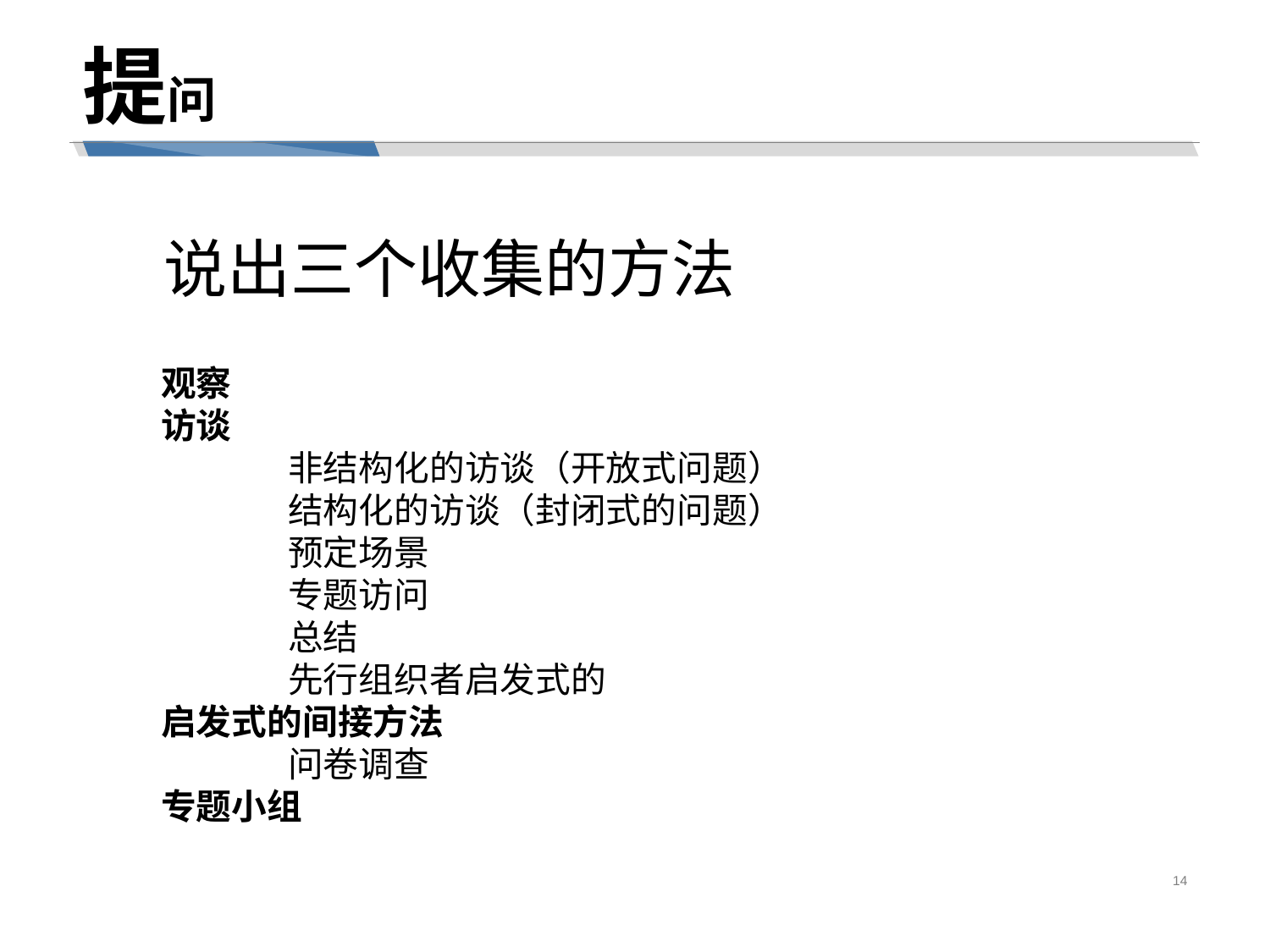

# 提问
说出三个收集的方法
观察
访谈
	非结构化的访谈（开放式问题）
	结构化的访谈（封闭式的问题）
	预定场景
	专题访问
	总结
	先行组织者启发式的
启发式的间接方法
	问卷调查
专题小组

14